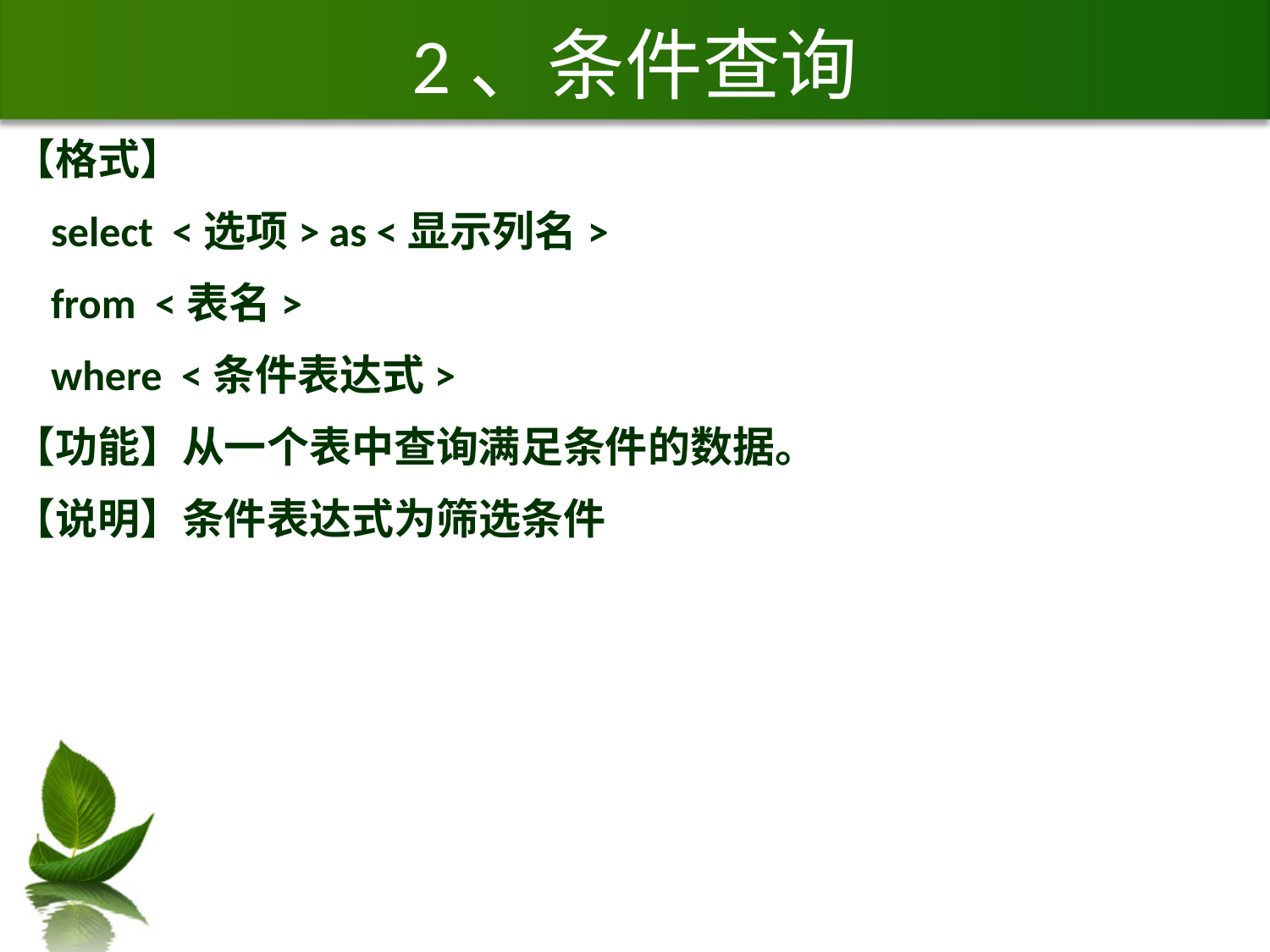

# 2、条件查询
【格式】
    select  <选项> as <显示列名>
    from  <表名>
    where  <条件表达式>
【功能】从一个表中查询满足条件的数据。
【说明】条件表达式为筛选条件